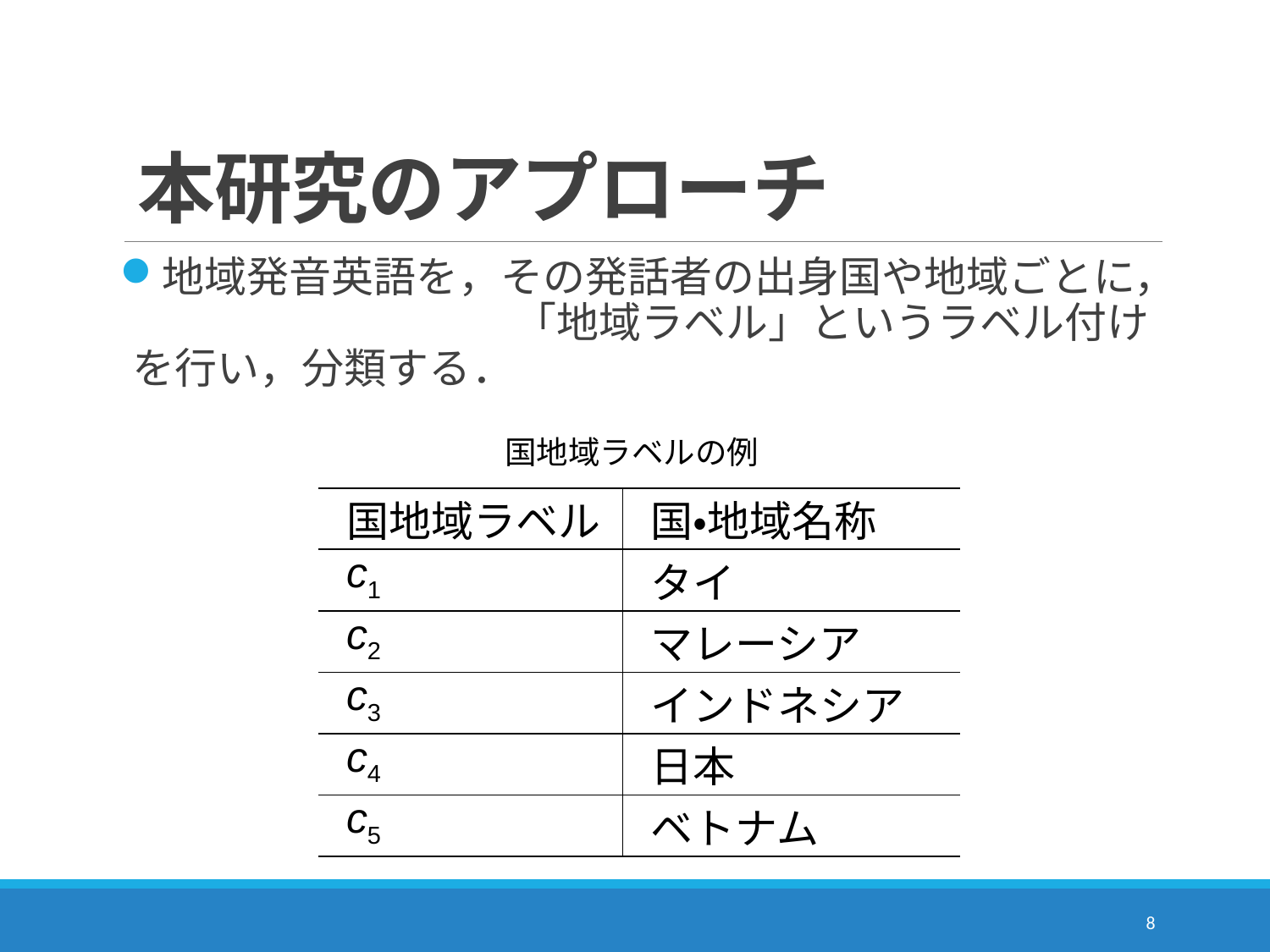

# 本研究のアプローチ
地域発音英語を，その発話者の出身国や地域ごとに，　　　　　　　　　「地域ラベル」というラベル付けを行い，分類する．

国地域ラベルの例
| 国地域ラベル | 国・地域名称 |
| --- | --- |
| c1 | タイ |
| c2 | マレーシア |
| c3 | インドネシア |
| c4 | 日本 |
| c5 | ベトナム |
8